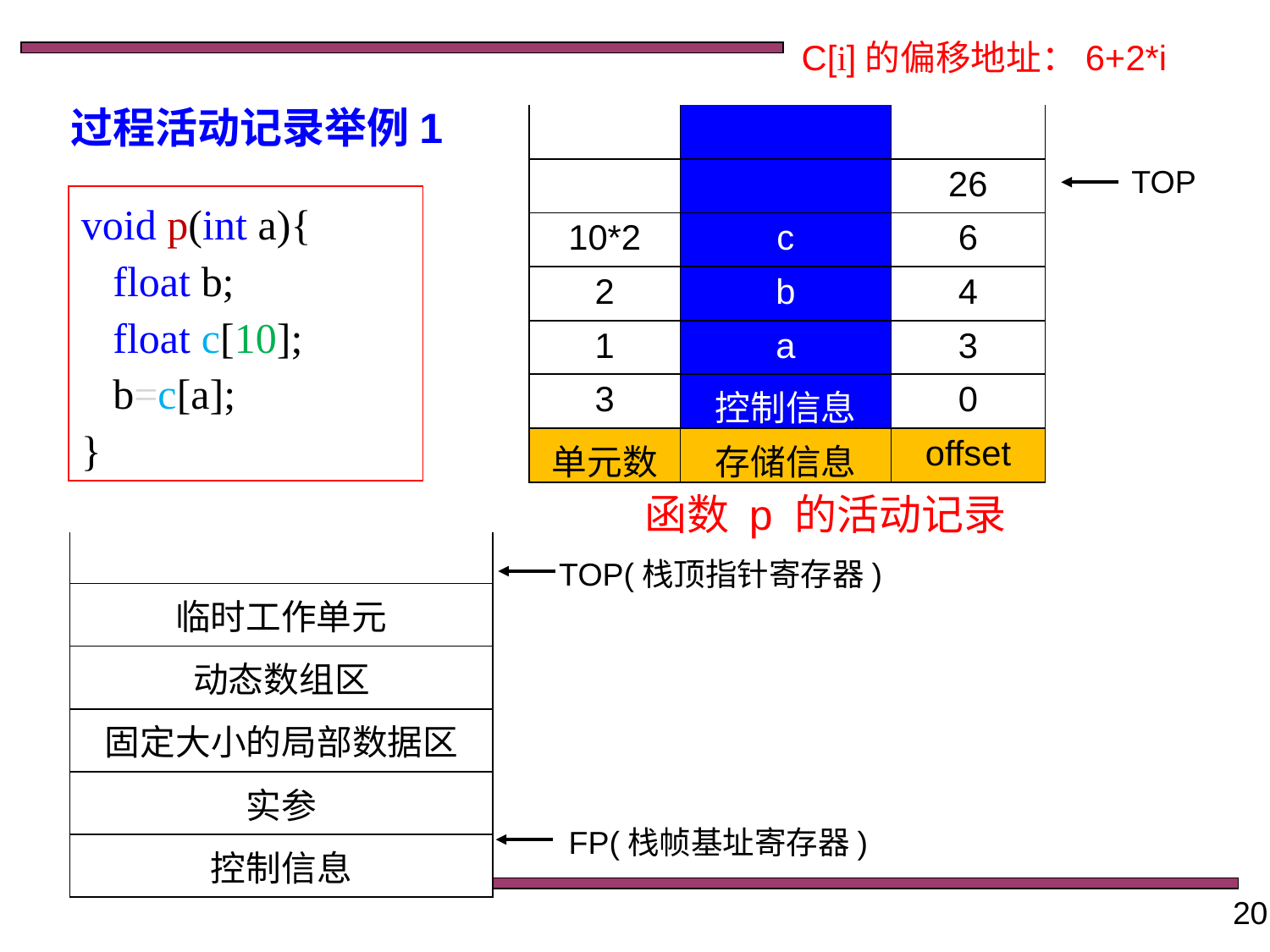

C[i]的偏移地址：6+2*i
过程活动记录举例1
|  |  |  |
| --- | --- | --- |
|  |  | 26 |
| 10\*2 | c | 6 |
| 2 | b | 4 |
| 1 | a | 3 |
| 3 | 控制信息 | 0 |
| 单元数 | 存储信息 | offset |
TOP
void p(int a){
   float b;
   float c[10];
   b=c[a];
}
函数 p 的活动记录
|  |
| --- |
| 临时工作单元 |
| 动态数组区 |
| 固定大小的局部数据区 |
| 实参 |
| 控制信息 |
TOP(栈顶指针寄存器)
FP(栈帧基址寄存器)
20